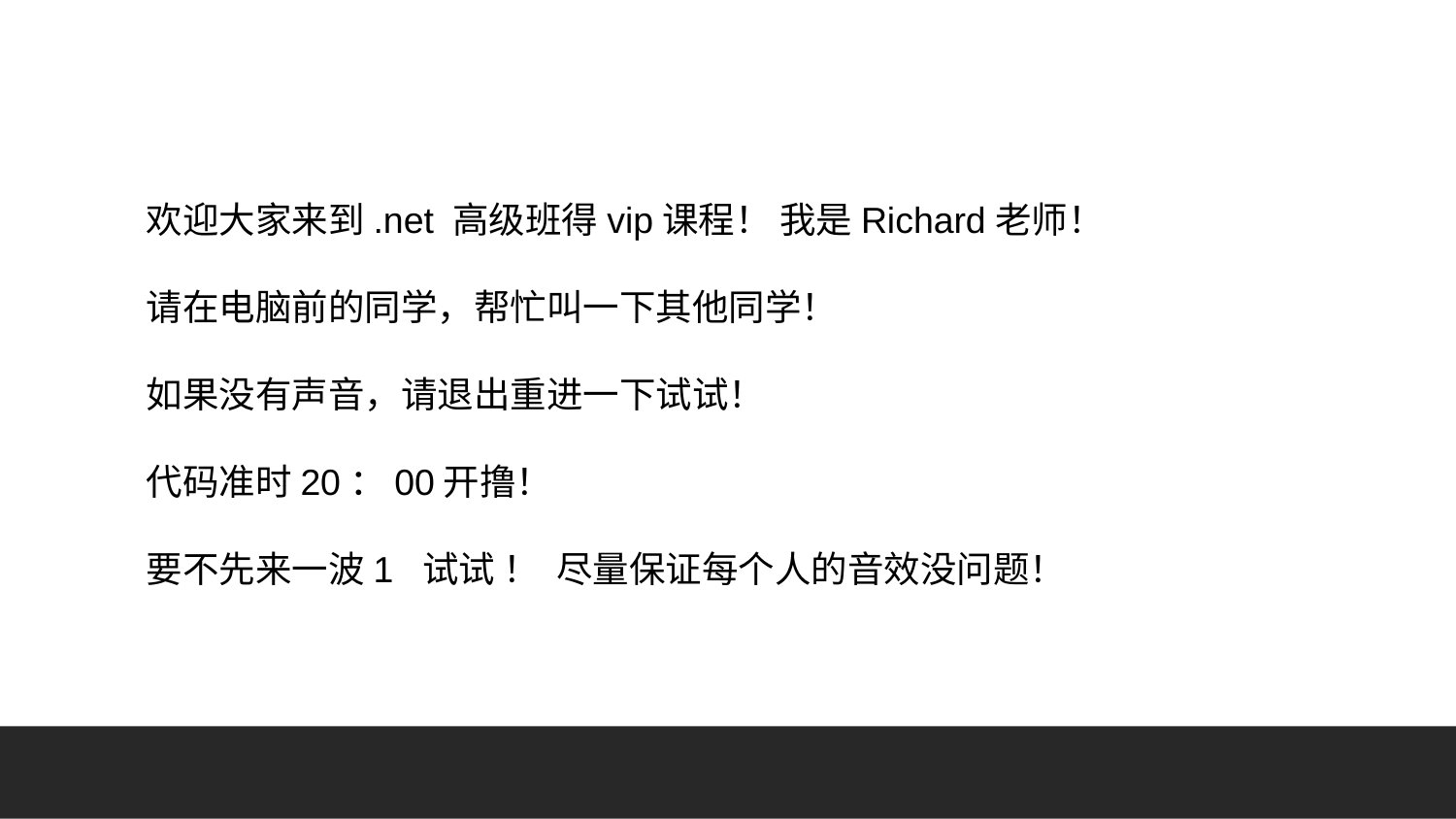

欢迎大家来到.net 高级班得vip课程！ 我是Richard老师！

请在电脑前的同学，帮忙叫一下其他同学！

如果没有声音，请退出重进一下试试！

代码准时20：00开撸！

要不先来一波1  试试 ！  尽量保证每个人的音效没问题！